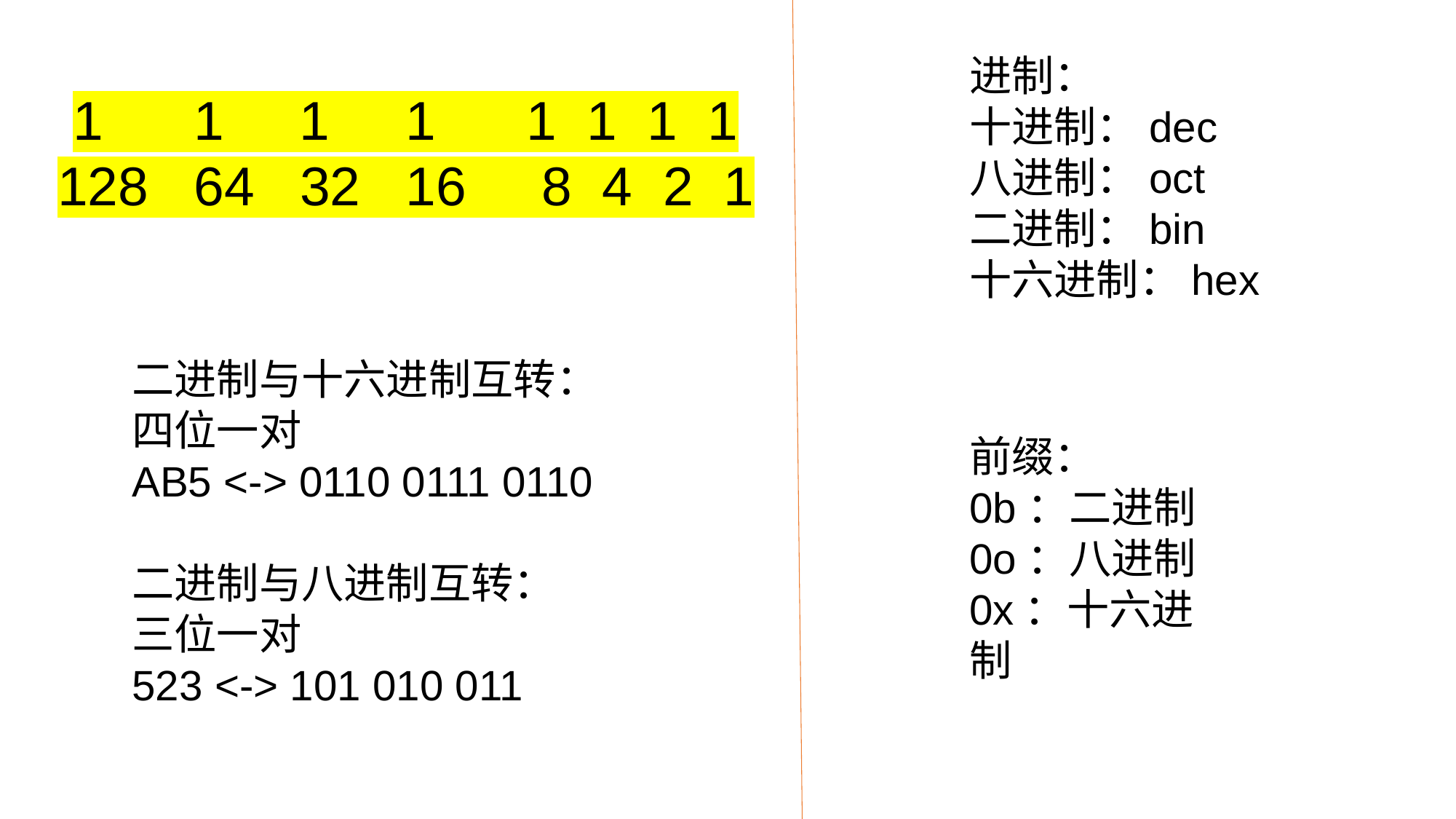

进制：
十进制：dec
八进制：oct
二进制：bin
十六进制：hex
前缀：
0b：二进制
0o：八进制
0x：十六进制
1      1     1     1      1  1  1  1
128   64   32   16     8  4  2  1
二进制与十六进制互转：
四位一对
AB5 <-> 0110 0111 0110

二进制与八进制互转：
三位一对
523 <-> 101 010 011